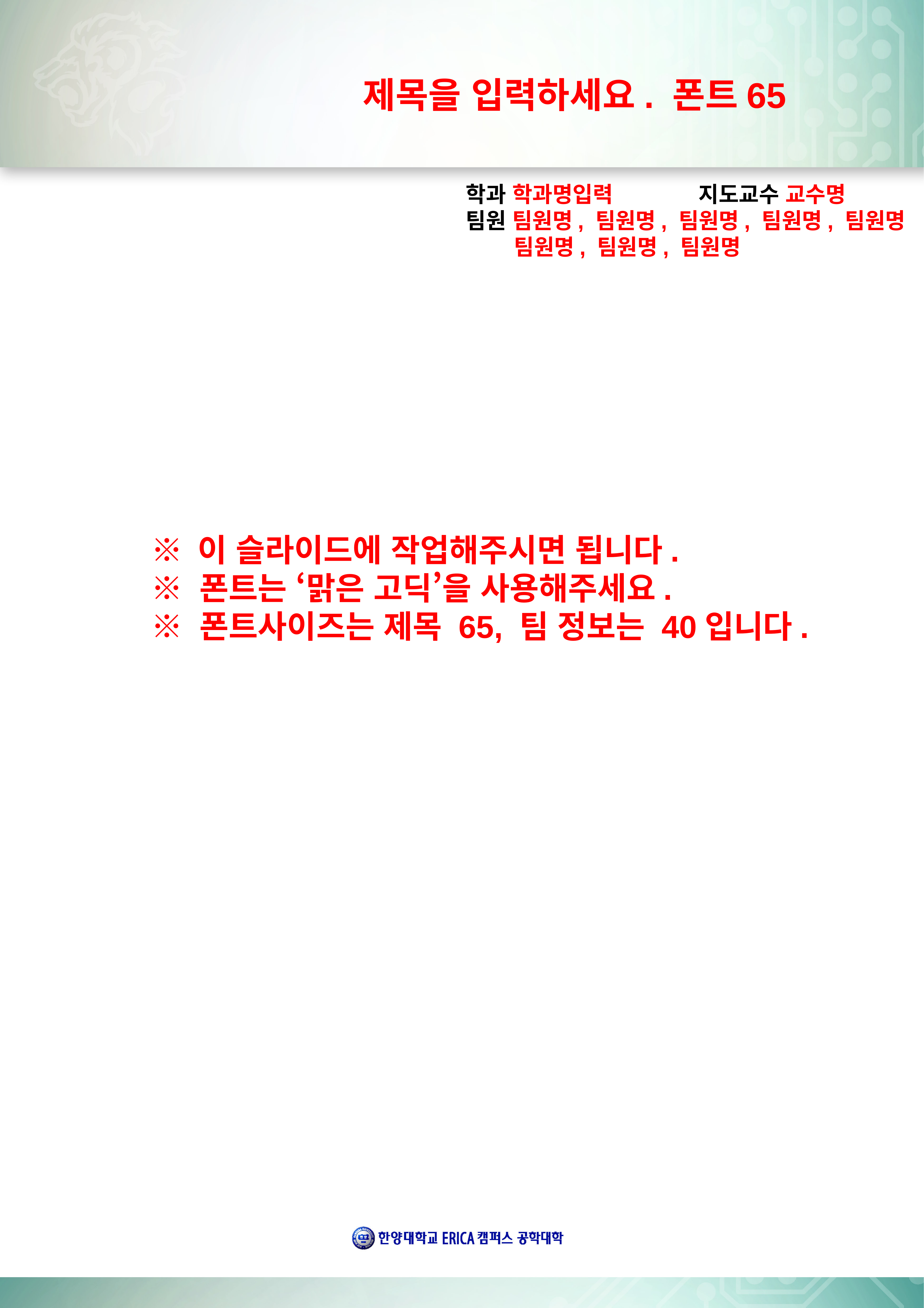

# 제목을 입력하세요. 폰트65
학과 학과명입력              지도교수 교수명
팀원 팀원명, 팀원명, 팀원명, 팀원명, 팀원명
       팀원명, 팀원명, 팀원명
※ 이 슬라이드에 작업해주시면 됩니다.
※ 폰트는 ‘맑은 고딕’을 사용해주세요.
※ 폰트사이즈는 제목 65, 팀 정보는 40입니다.